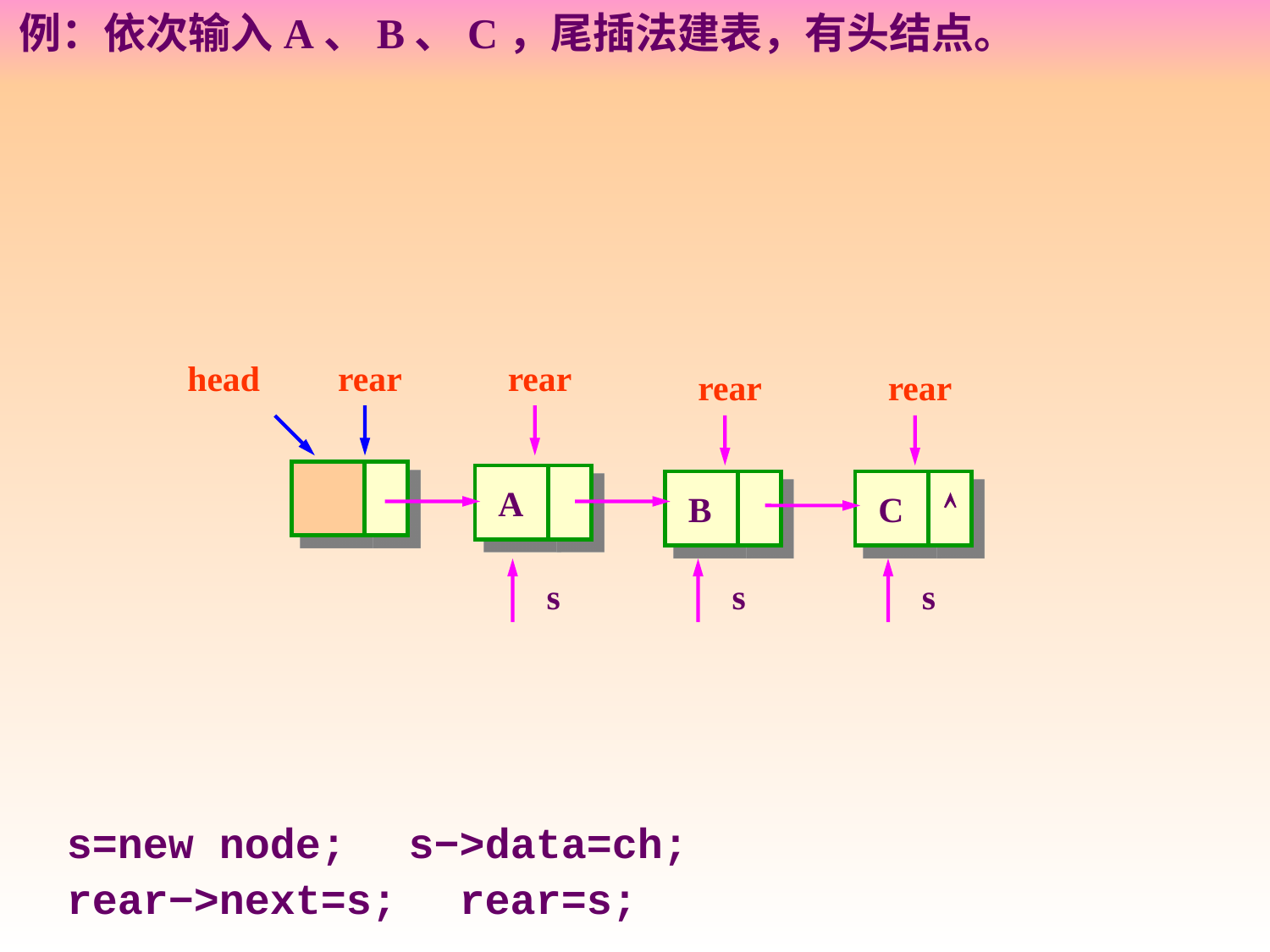

例：依次输入A、B、C，尾插法建表，有头结点。
head

rear

rear

rear

rear

A
B
C
∧

s

s

s
s=new node;　s−>data=ch;
rear−>next=s;　rear=s;